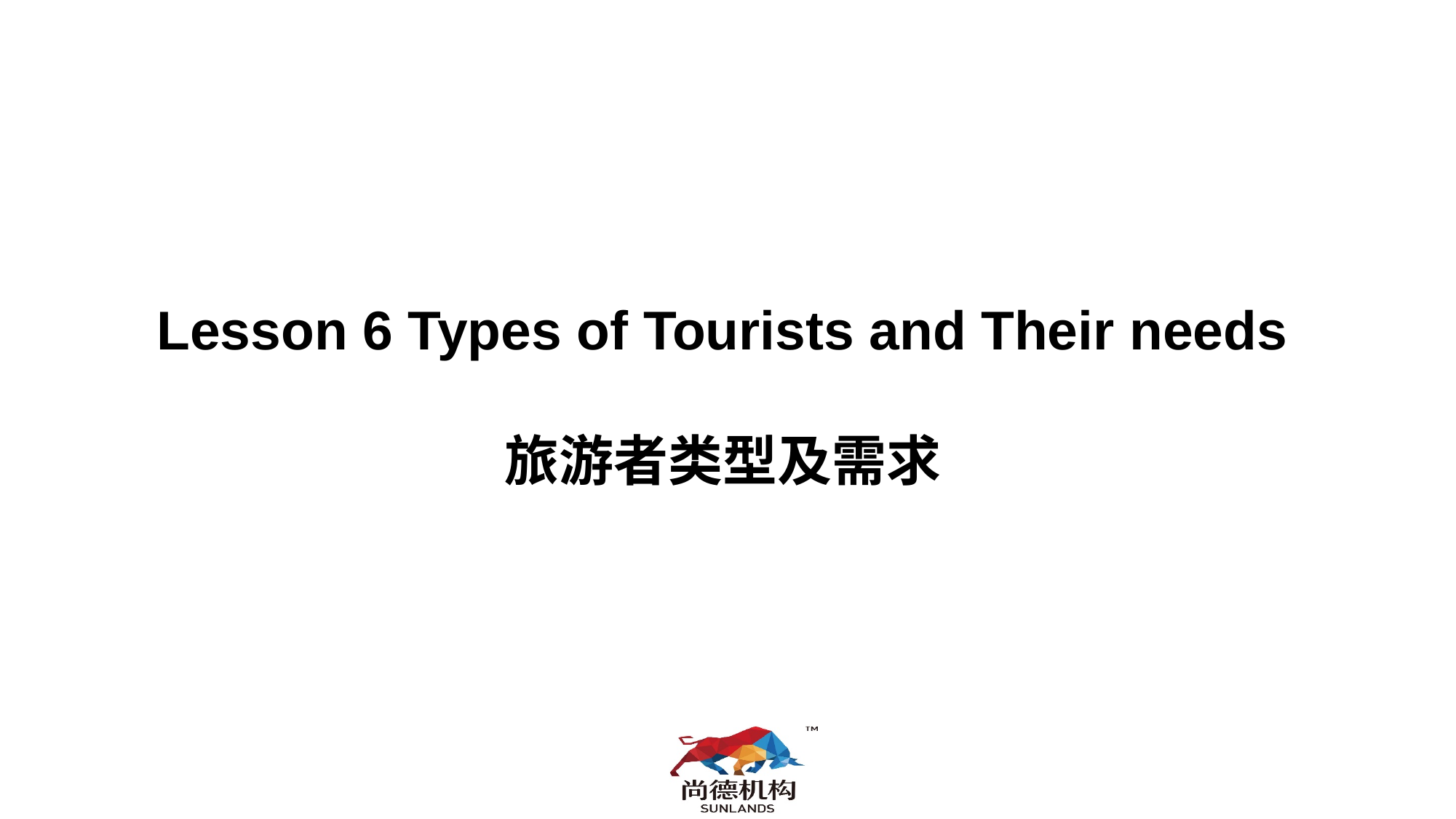

Lesson 6 Types of Tourists and Their needs

旅游者类型及需求